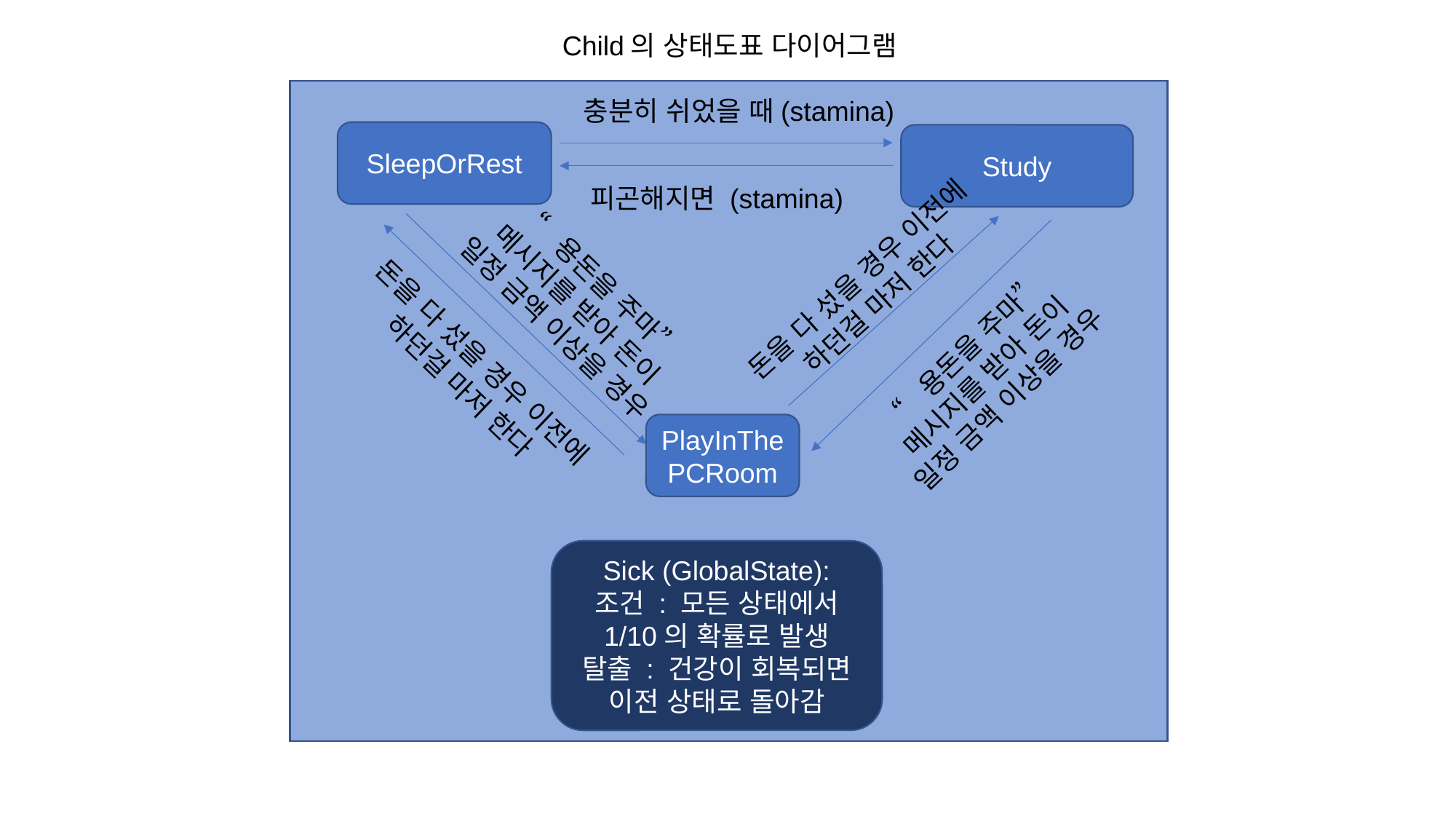

Child의 상태도표 다이어그램

충분히 쉬었을 때(stamina)
SleepOrRest
Study
피곤해지면 (stamina)
“용돈을 주마”메시지를 받아 돈이 일정 금액 이상을 경우
돈을 다 섰을 경우 이전에 하던걸 마저 한다
“용돈을 주마”메시지를 받아 돈이 일정 금액 이상을 경우
돈을 다 섰을 경우 이전에 하던걸 마저 한다

PlayInThePCRoom
Sick (GlobalState):
조건 : 모든 상태에서 1/10의 확률로 발생
탈출 : 건강이 회복되면 이전 상태로 돌아감